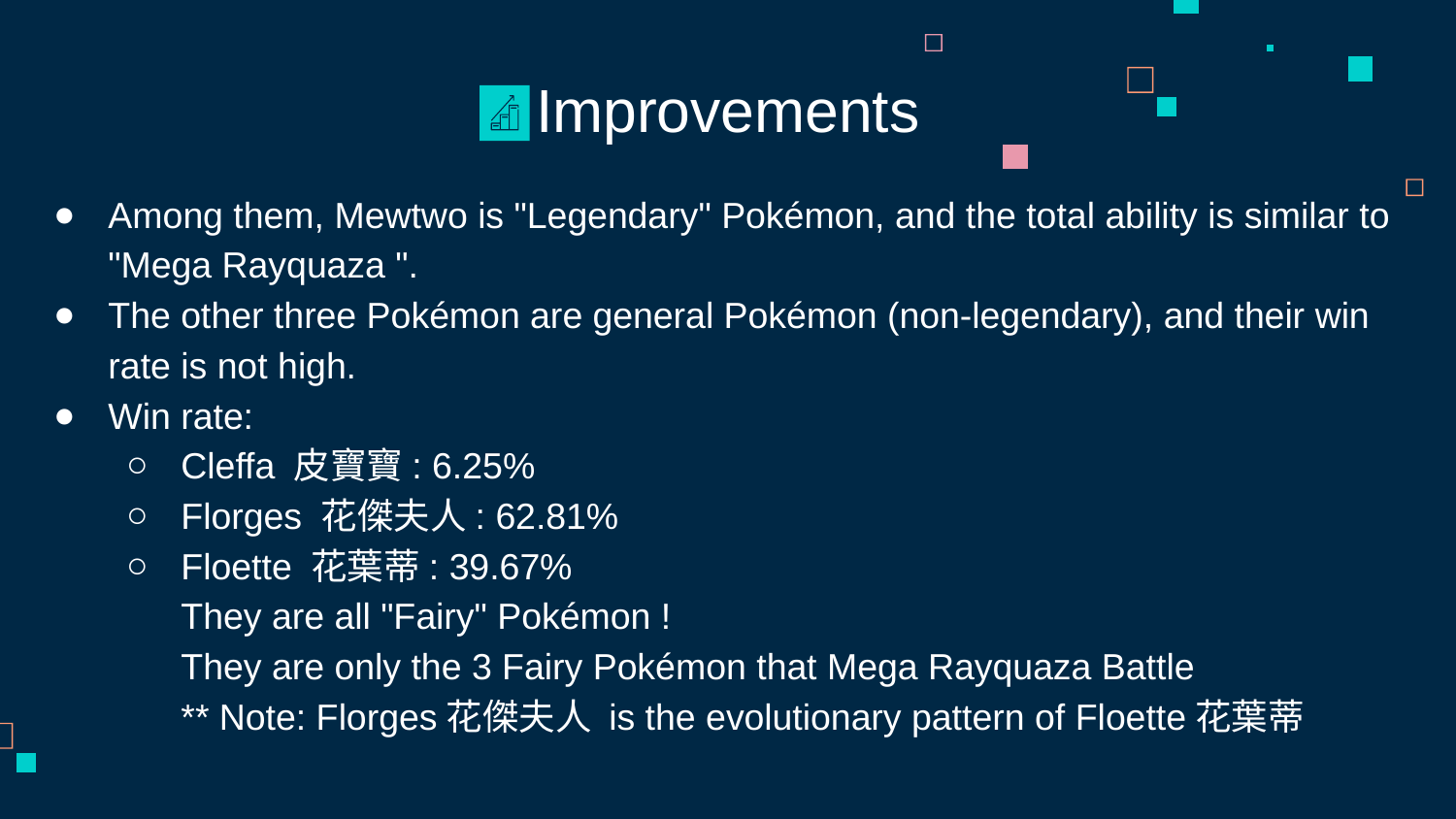

# Improvements

Among them, Mewtwo is "Legendary" Pokémon, and the total ability is similar to "Mega Rayquaza ".
The other three Pokémon are general Pokémon (non-legendary), and their win rate is not high.
Win rate:
Cleffa 皮寶寶: 6.25%
Florges 花傑夫人: 62.81%
Floette 花葉蒂: 39.67%
They are all "Fairy" Pokémon !
They are only the 3 Fairy Pokémon that Mega Rayquaza Battle
** Note: Florges花傑夫人 is the evolutionary pattern of Floette花葉蒂